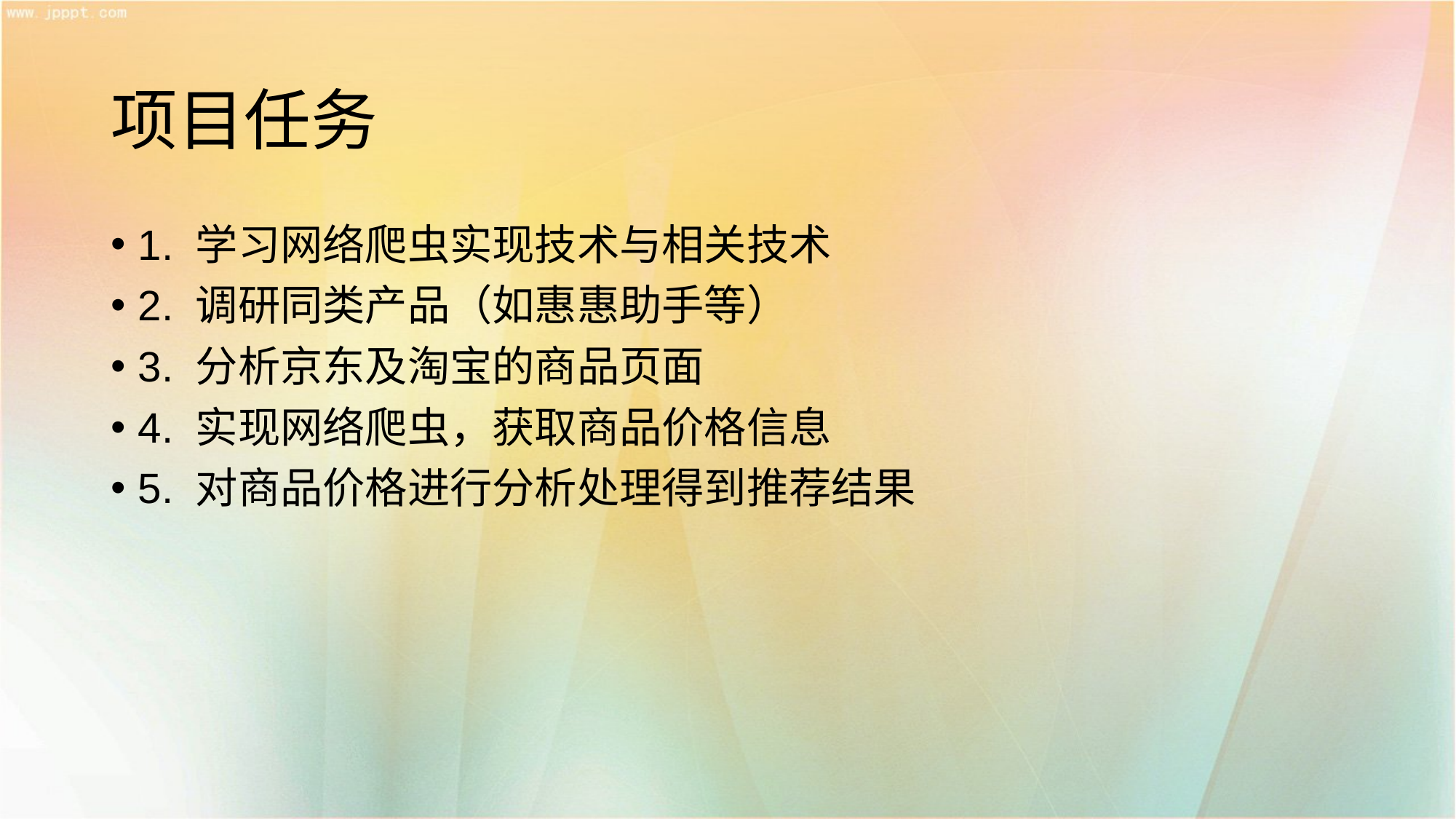

# 项目任务
1. 学习网络爬虫实现技术与相关技术
2. 调研同类产品（如惠惠助手等）
3. 分析京东及淘宝的商品页面
4. 实现网络爬虫，获取商品价格信息
5. 对商品价格进行分析处理得到推荐结果